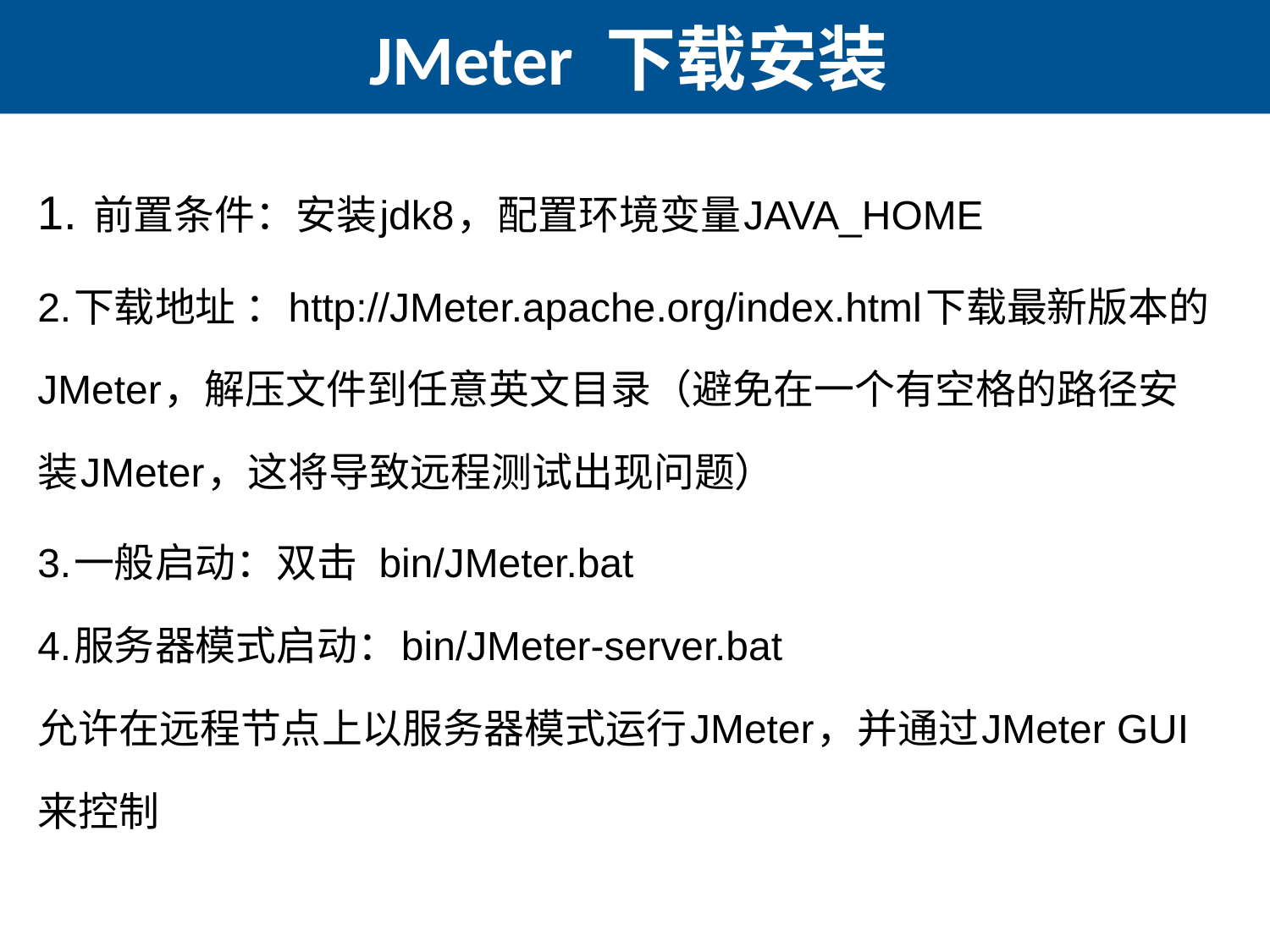

# JMeter 下载安装
1. 前置条件：安装jdk8，配置环境变量JAVA_HOME
2.下载地址 ：http://JMeter.apache.org/index.html下载最新版本的JMeter，解压文件到任意英文目录（避免在一个有空格的路径安装JMeter，这将导致远程测试出现问题）
3.一般启动：双击  bin/JMeter.bat
4.服务器模式启动：bin/JMeter-server.bat
允许在远程节点上以服务器模式运行JMeter，并通过JMeter GUI来控制